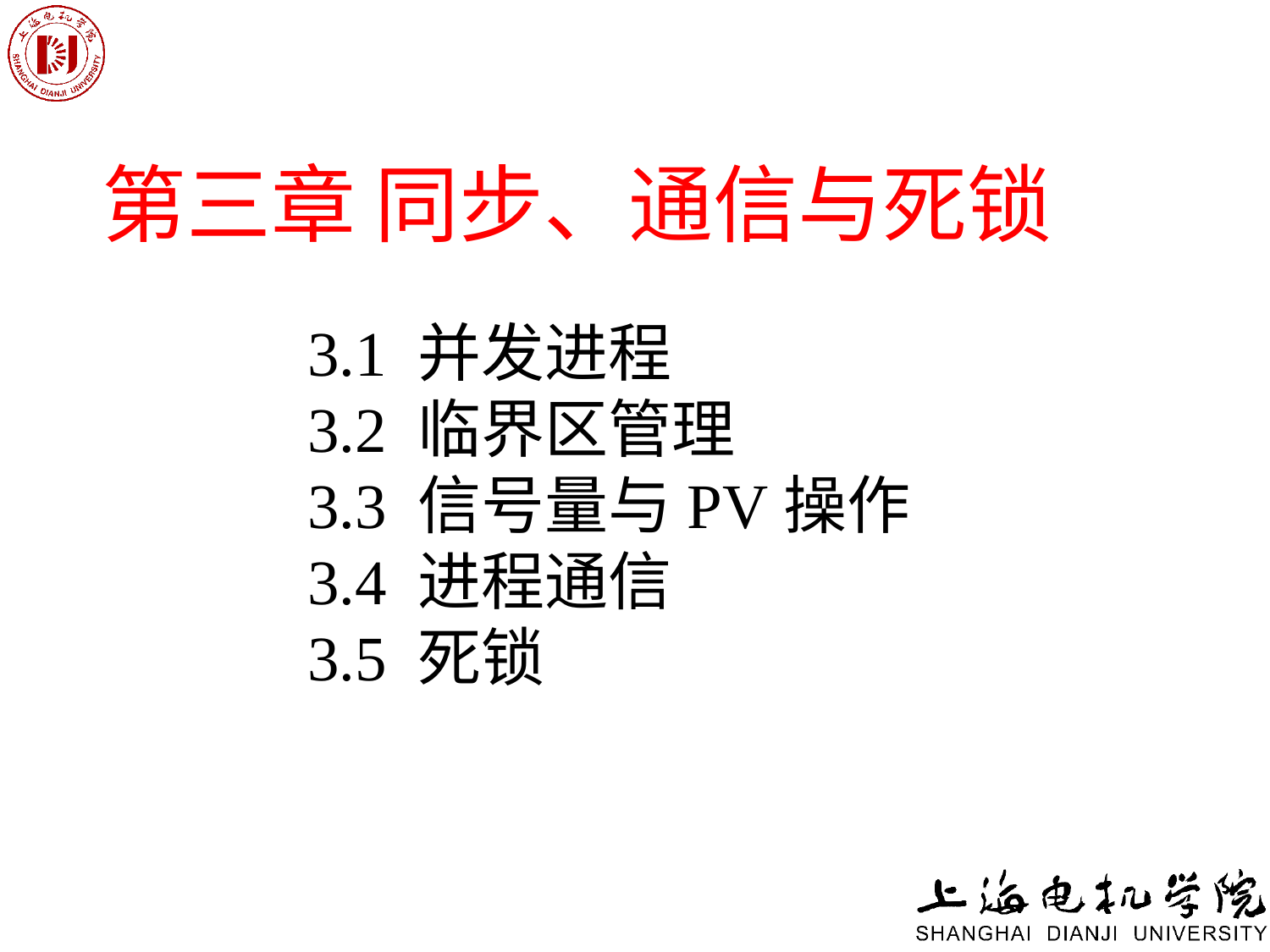

第三章 同步、通信与死锁
3.1 并发进程
3.2 临界区管理
3.3 信号量与PV操作
3.4 进程通信
3.5 死锁